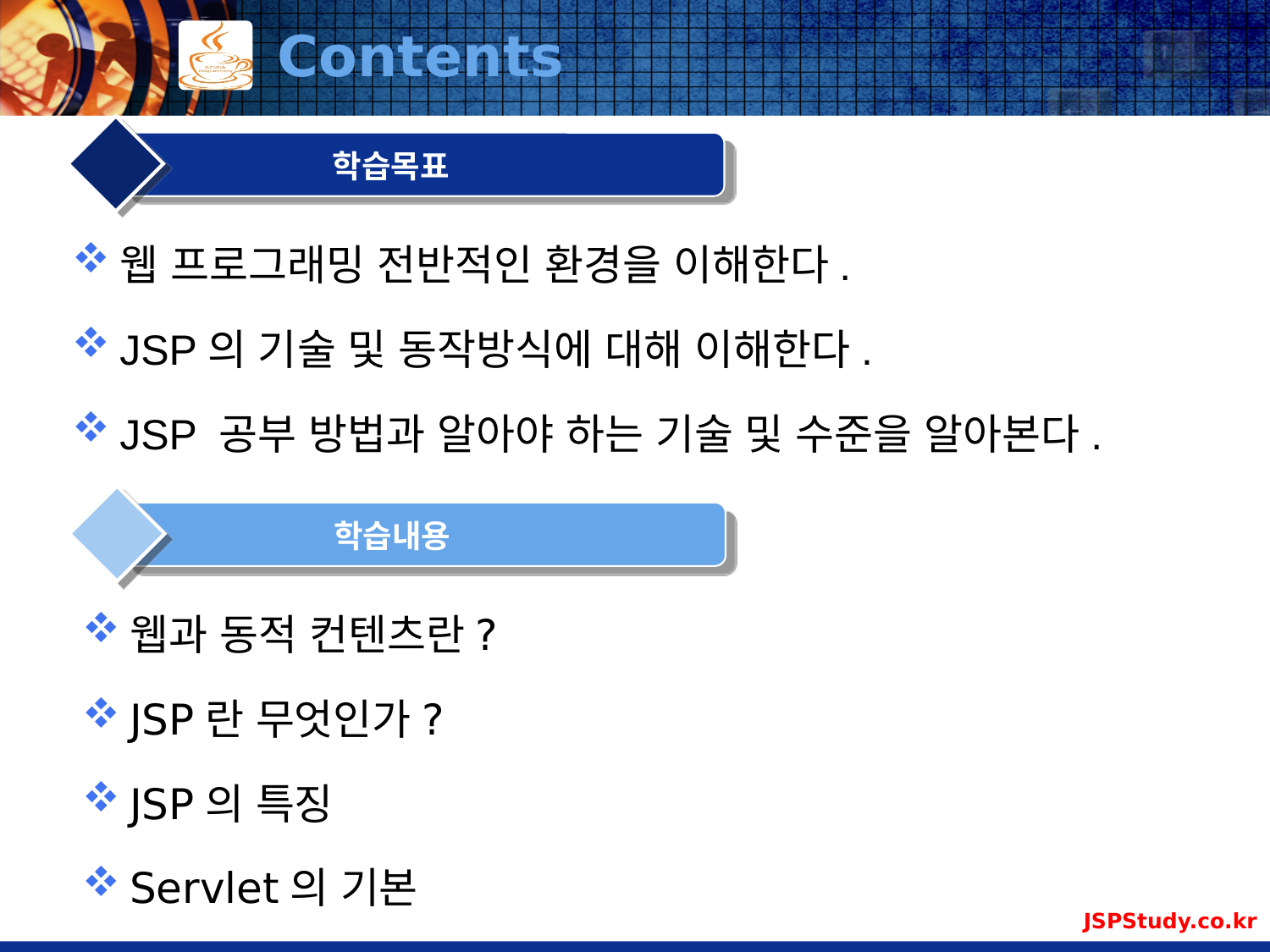

# Contents

학습목표
웹 프로그래밍 전반적인 환경을 이해한다.
JSP의 기술 및 동작방식에 대해 이해한다.
JSP 공부 방법과 알아야 하는 기술 및 수준을 알아본다.

학습내용
웹과 동적 컨텐츠란?
JSP란 무엇인가?
JSP의 특징
Servlet의 기본

JSPStudy.co.kr